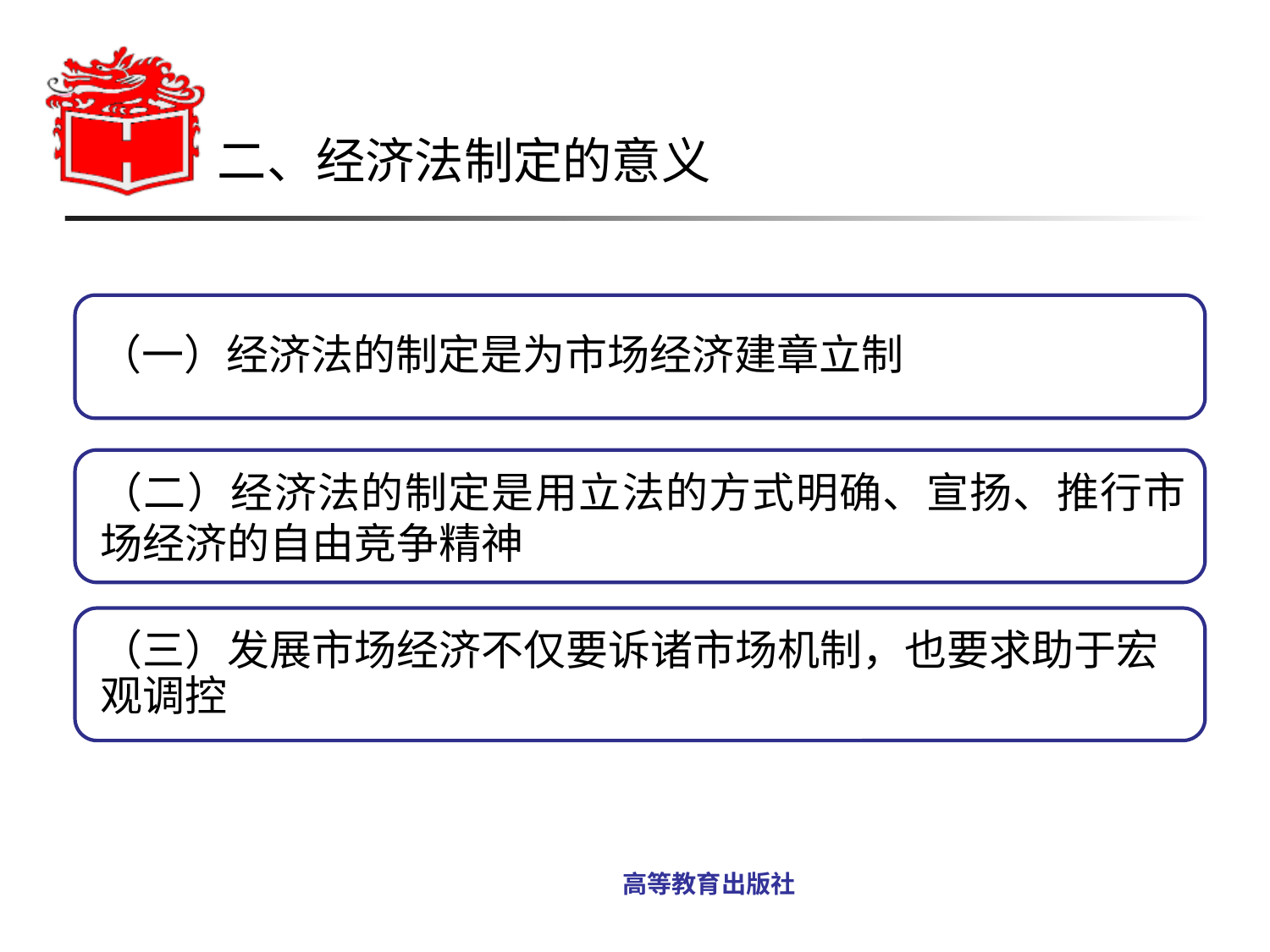

二、经济法制定的意义

（一）经济法的制定是为市场经济建章立制
（二）经济法的制定是用立法的方式明确、宣扬、推行市场经济的自由竞争精神
（三）发展市场经济不仅要诉诸市场机制，也要求助于宏观调控

高等教育出版社